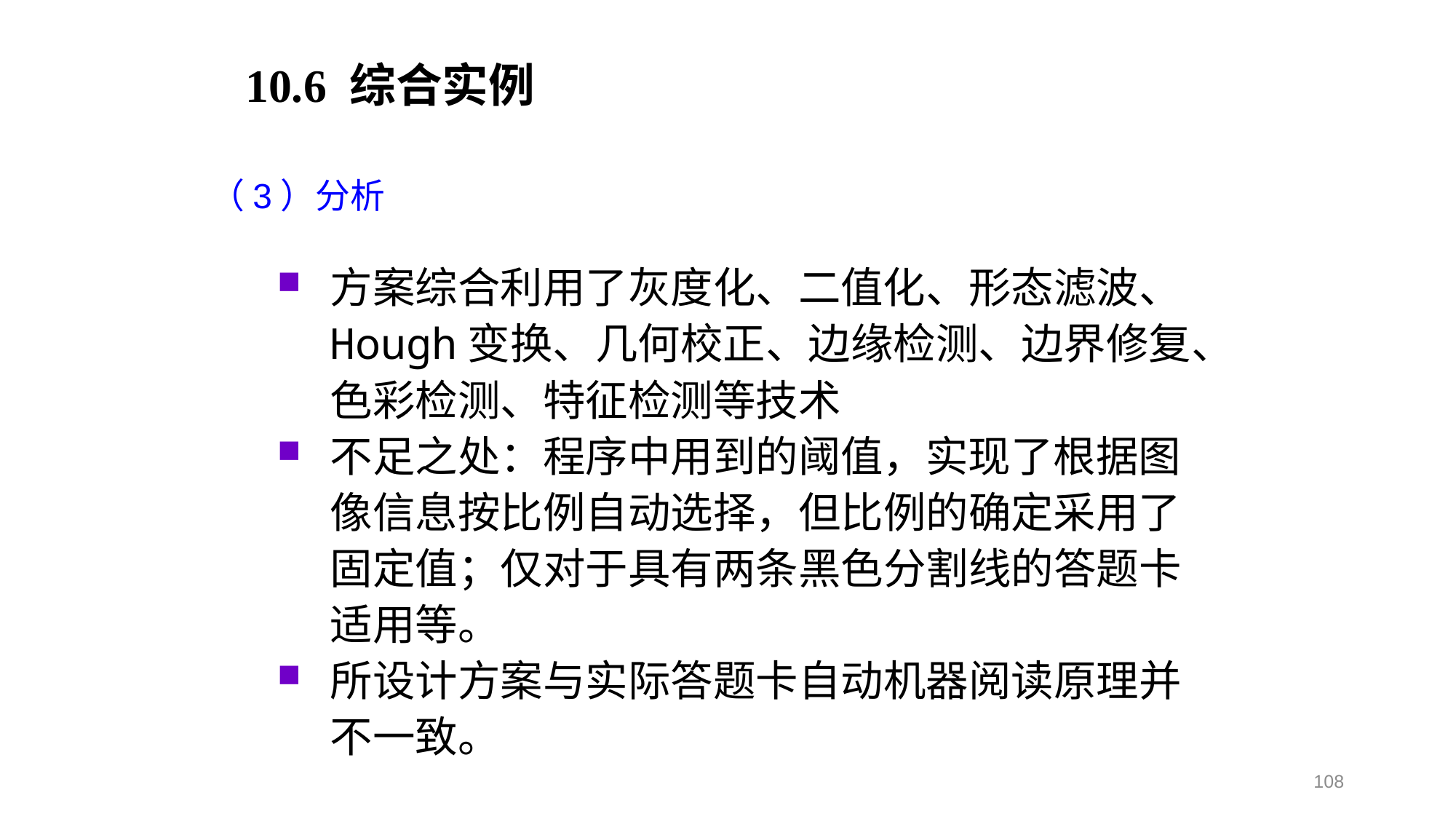

10.6 综合实例
（3）分析
方案综合利用了灰度化、二值化、形态滤波、Hough变换、几何校正、边缘检测、边界修复、色彩检测、特征检测等技术
不足之处：程序中用到的阈值，实现了根据图像信息按比例自动选择，但比例的确定采用了固定值；仅对于具有两条黑色分割线的答题卡适用等。
所设计方案与实际答题卡自动机器阅读原理并不一致。
108